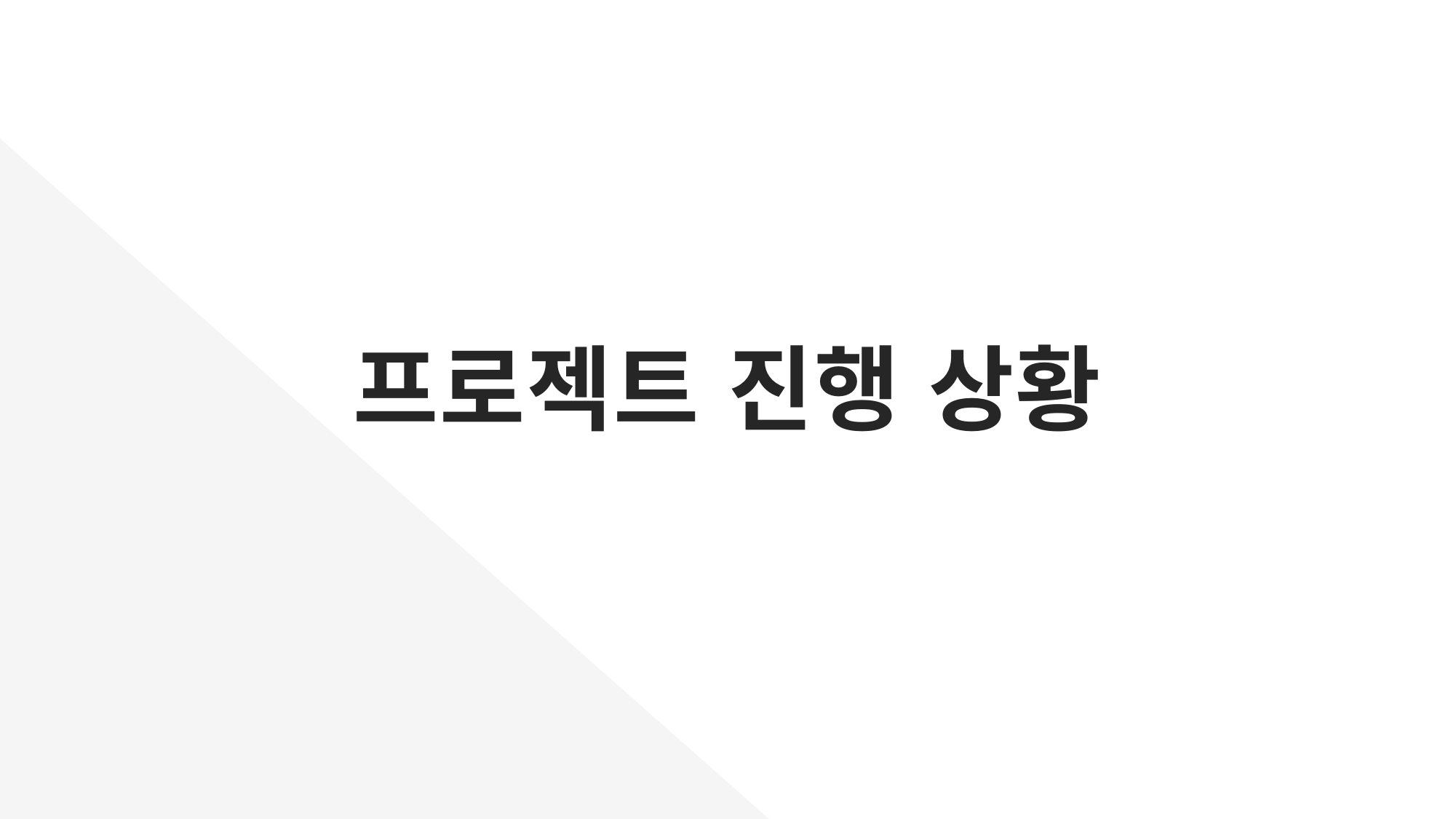

프로젝트 진행 상황
FREE PPT TEMPLATE BY DELIGHT.